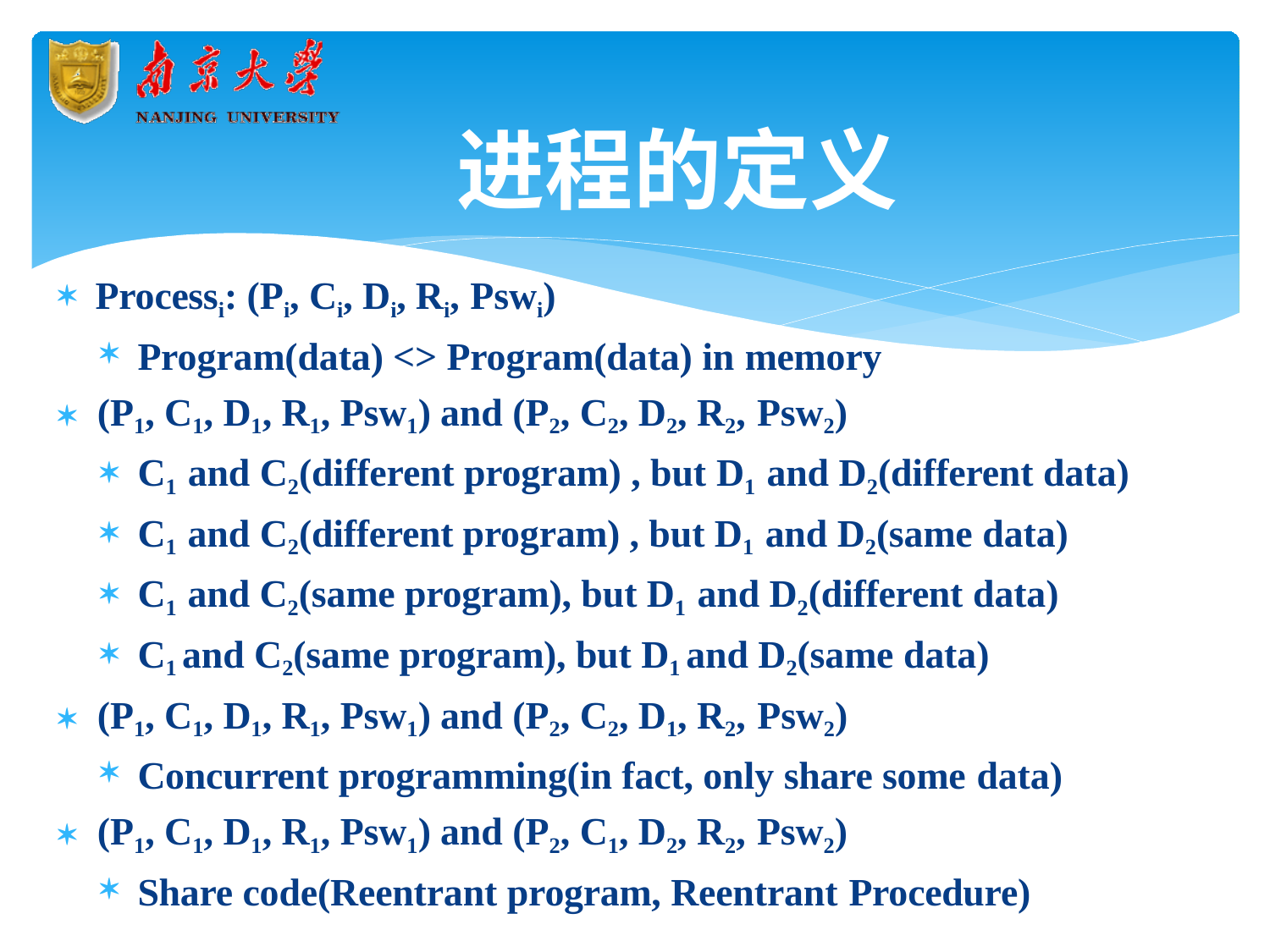

# 进程的定义
Processi: (Pi, Ci, Di, Ri, Pswi)
Program(data) <> Program(data) in memory
∗	(P1, C1, D1, R1, Psw1) and (P2, C2, D2, R2, Psw2)
C1  and C2(different program) , but D1  and D2(different data)
C1  and C2(different program) , but D1  and D2(same data)
C1  and C2(same program), but D1  and D2(different data)
C1 and C2(same program), but D1 and D2(same data)
∗	(P1, C1, D1, R1, Psw1) and (P2, C2, D1, R2, Psw2)
Concurrent programming(in fact, only share some data)
∗	(P1, C1, D1, R1, Psw1) and (P2, C1, D2, R2, Psw2)
Share code(Reentrant program, Reentrant Procedure)